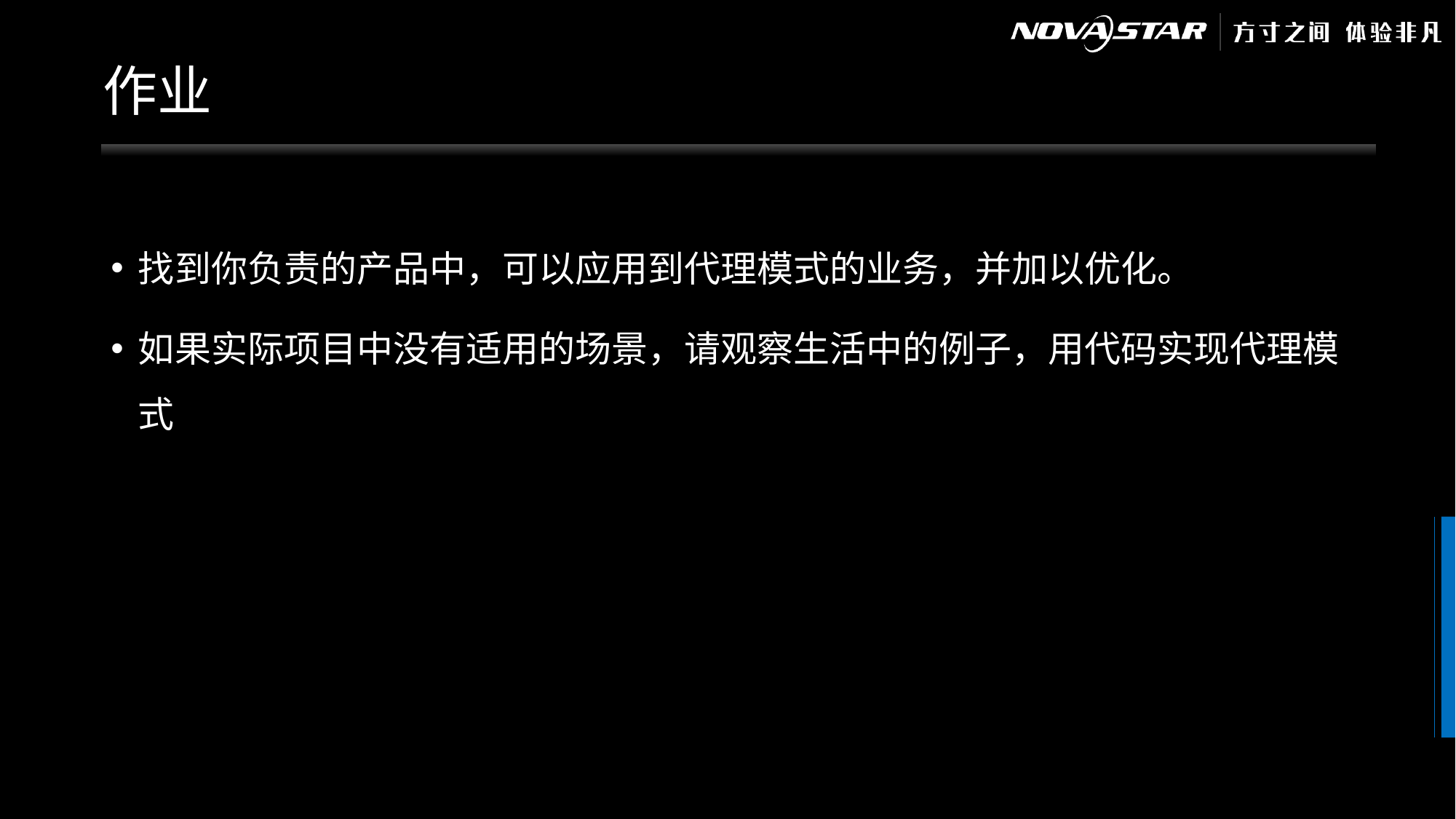

# 作业

找到你负责的产品中，可以应用到代理模式的业务，并加以优化。
如果实际项目中没有适用的场景，请观察生活中的例子，用代码实现代理模式